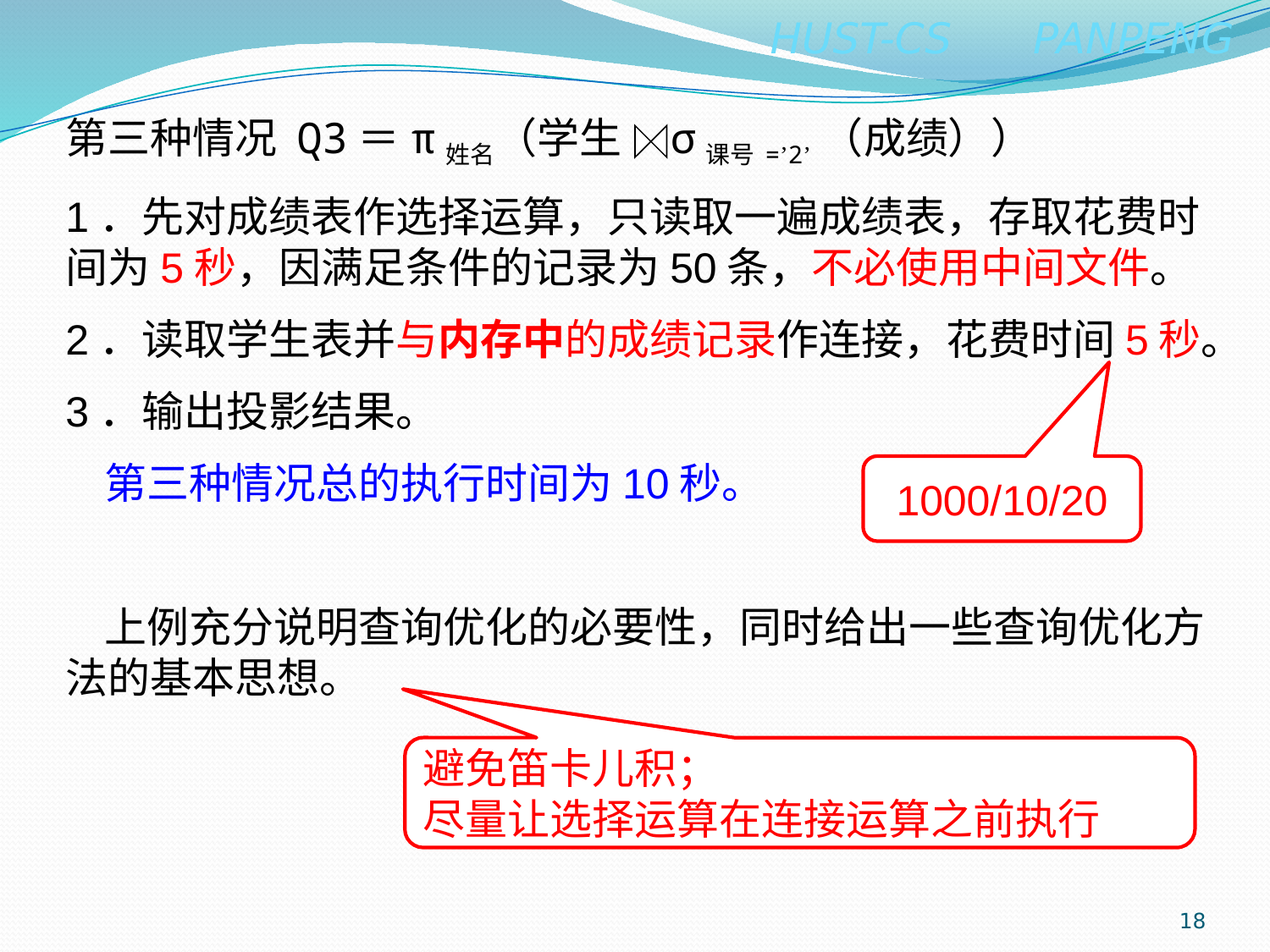

第三种情况 Q3＝π姓名（学生    σ课号=’2’（成绩））
1．先对成绩表作选择运算，只读取一遍成绩表，存取花费时间为5秒，因满足条件的记录为50条，不必使用中间文件。
2．读取学生表并与内存中的成绩记录作连接，花费时间5秒。
3．输出投影结果。
   第三种情况总的执行时间为10秒。

   上例充分说明查询优化的必要性，同时给出一些查询优化方法的基本思想。

1000/10/20
避免笛卡儿积；
尽量让选择运算在连接运算之前执行
18